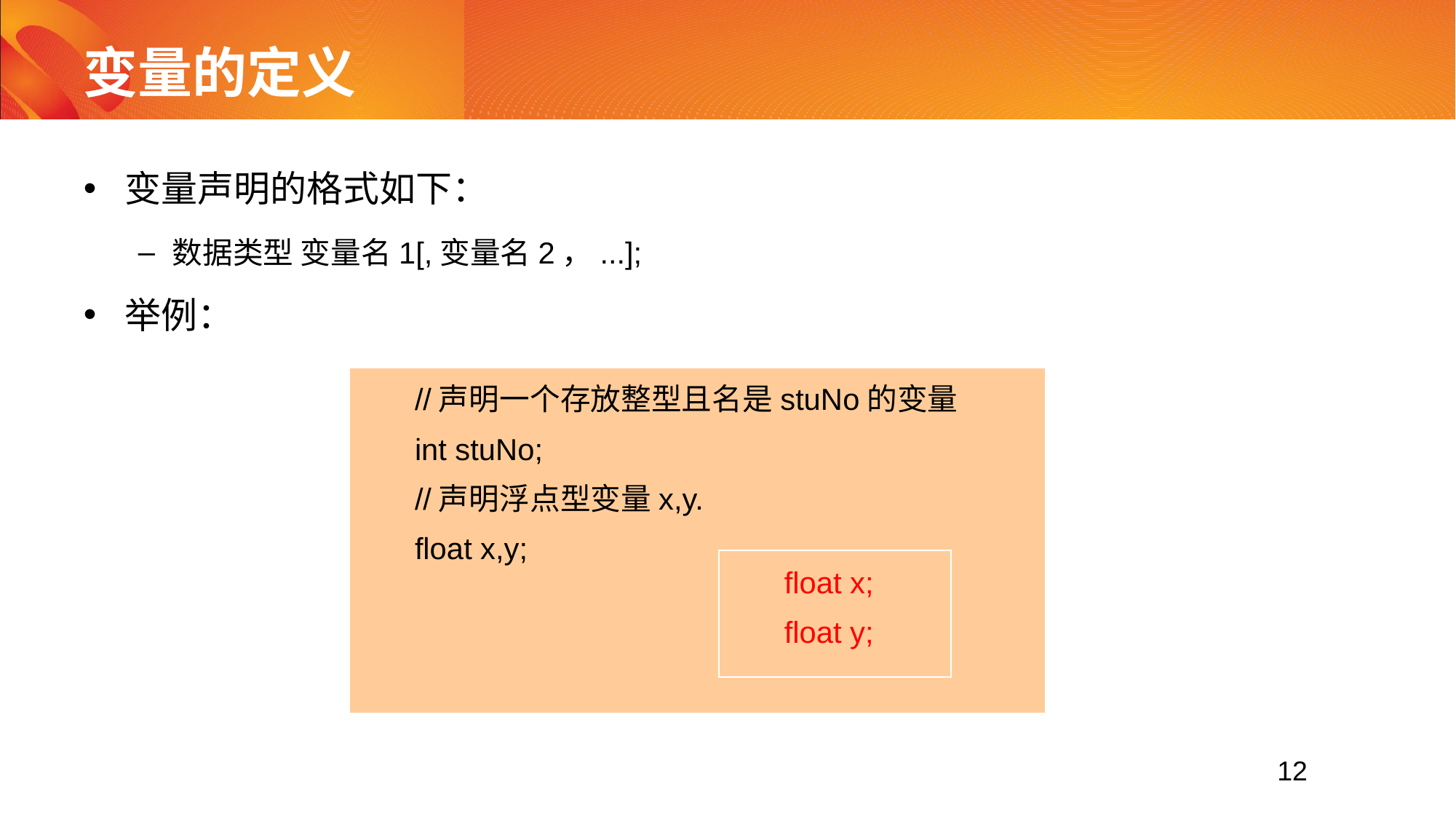

# 变量的定义
变量声明的格式如下：
数据类型 变量名1[,变量名2，...];
举例：
//声明一个存放整型且名是stuNo的变量
int stuNo;
//声明浮点型变量x,y.
float x,y;

float x;
float y;